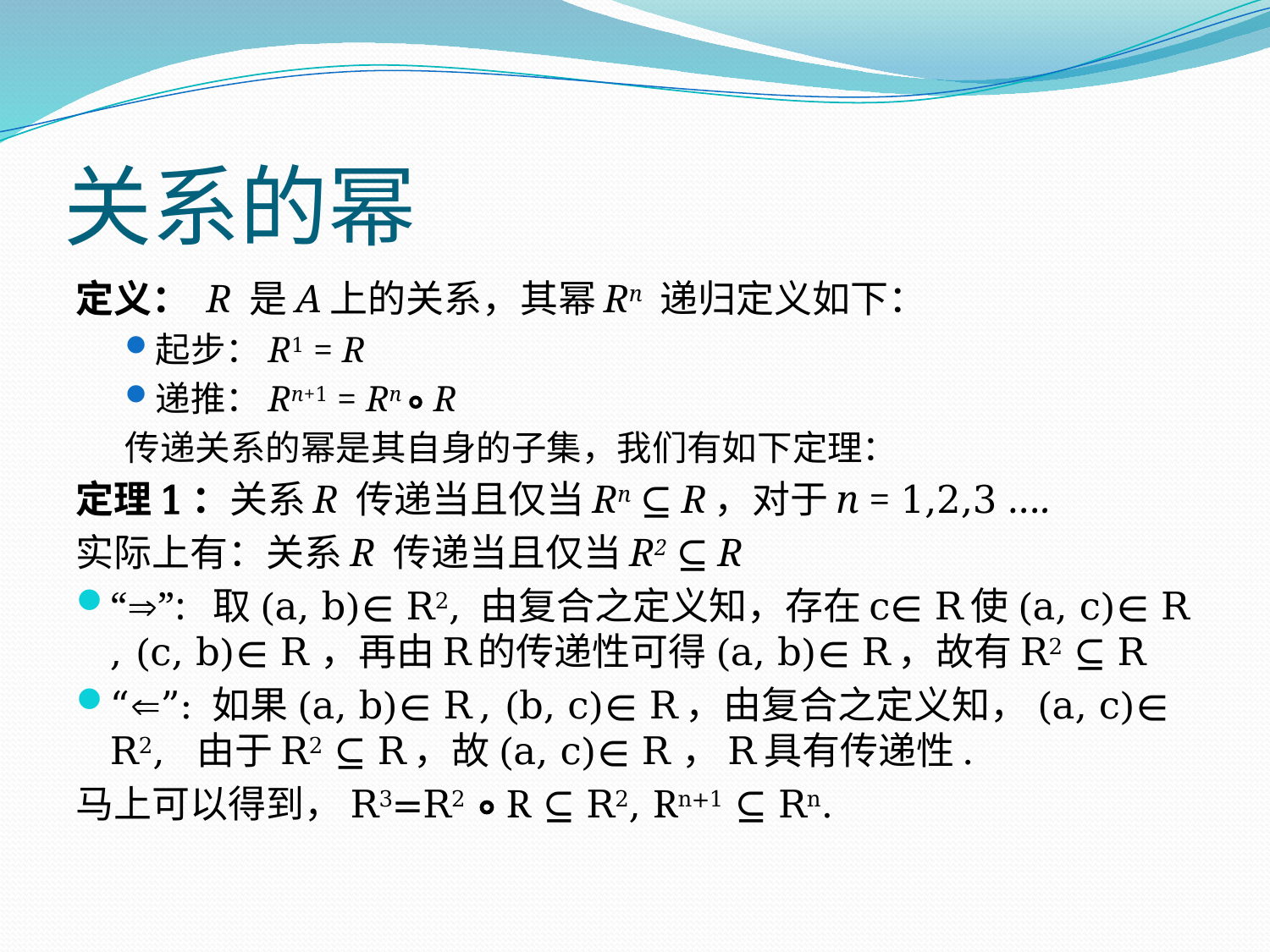

# 关系的幂
定义： R 是A上的关系，其幂Rn 递归定义如下：
起步：R1 = R
递推：Rn+1 = Rn ∘ R
传递关系的幂是其自身的子集，我们有如下定理：
定理1：关系R 传递当且仅当Rn ⊆ R，对于n = 1,2,3 ….
实际上有：关系R 传递当且仅当R2 ⊆ R
“⇒”:  取(a, b)∊ R2, 由复合之定义知，存在c∊ R使(a, c)∊ R , (c, b)∊ R ，再由R的传递性可得(a, b)∊ R，故有R2 ⊆ R
“⇐”: 如果(a, b)∊ R , (b, c)∊ R，由复合之定义知，(a, c)∊ R2,  由于R2 ⊆ R，故(a, c)∊ R ，R具有传递性.
马上可以得到，R3=R2 ∘ R ⊆ R2, Rn+1 ⊆ Rn.